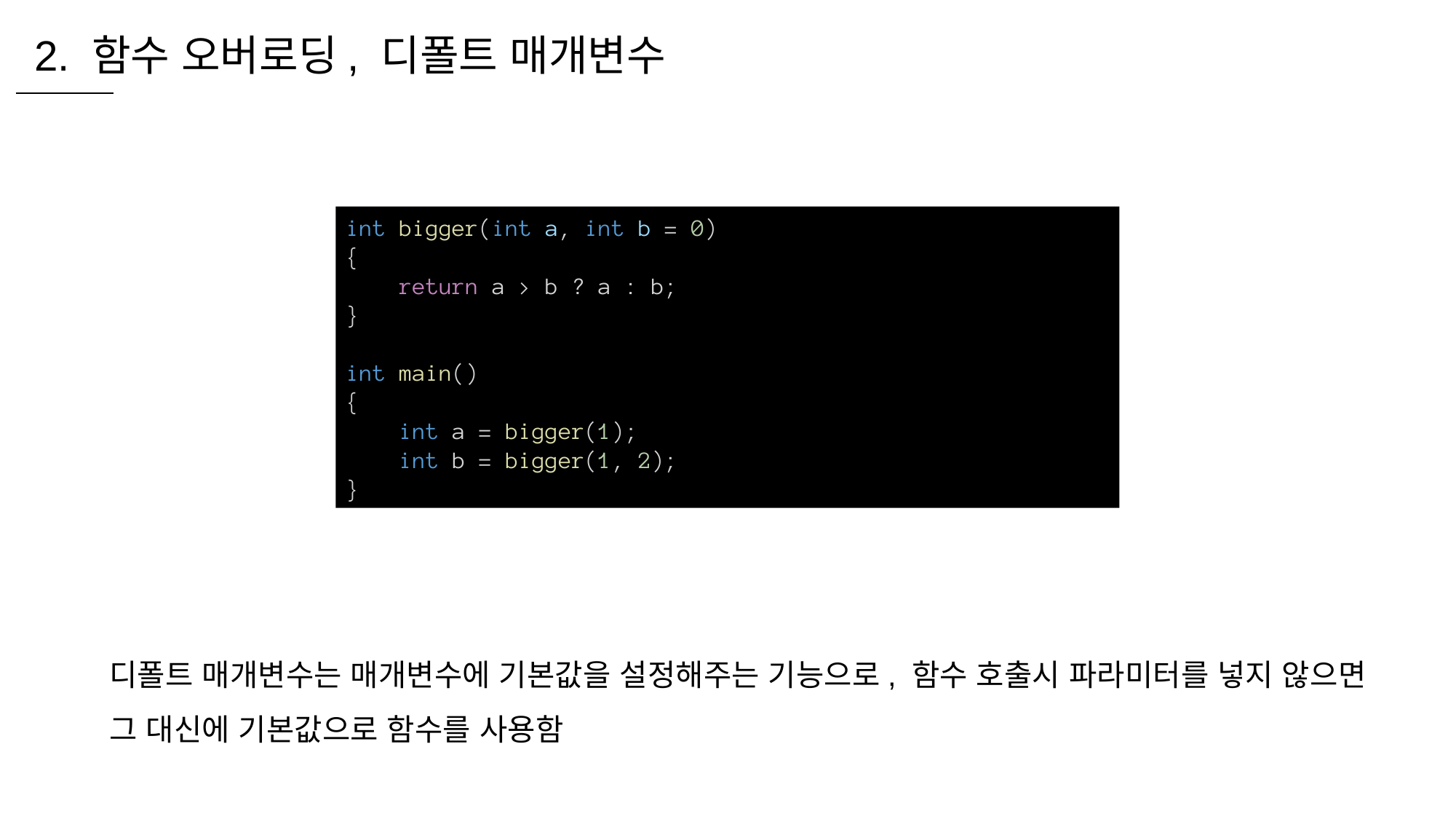

2. 함수 오버로딩, 디폴트 매개변수
int bigger(int a, int b = 0)
{
    return a > b ? a : b;
}
int main()
{
    int a = bigger(1);
    int b = bigger(1, 2);
}
디폴트 매개변수는 매개변수에 기본값을 설정해주는 기능으로, 함수 호출시 파라미터를 넣지 않으면
그 대신에 기본값으로 함수를 사용함